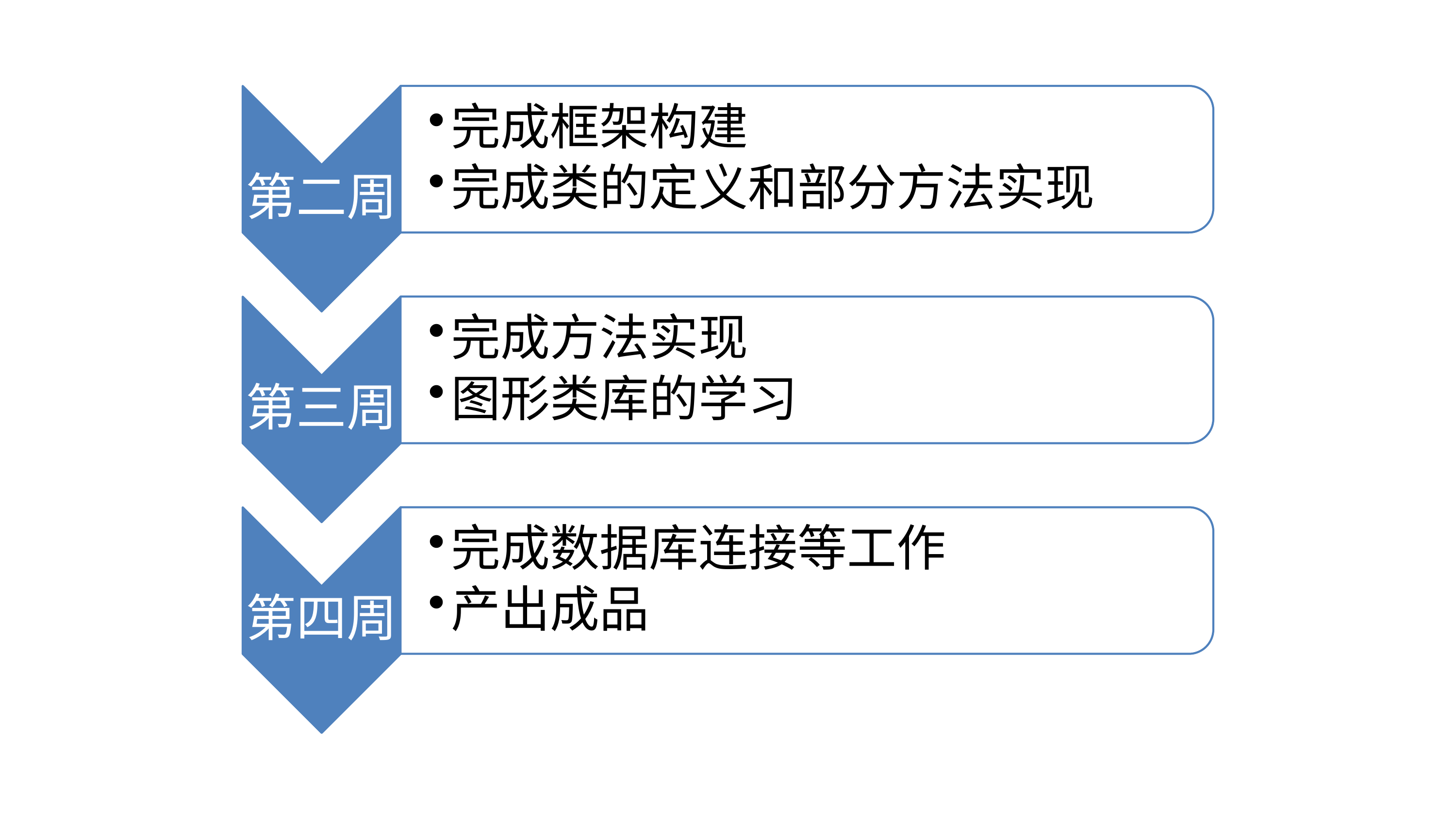

第二周
完成框架构建
完成类的定义和部分方法实现
第三周
完成方法实现
图形类库的学习
第四周
完成数据库连接等工作
产出成品